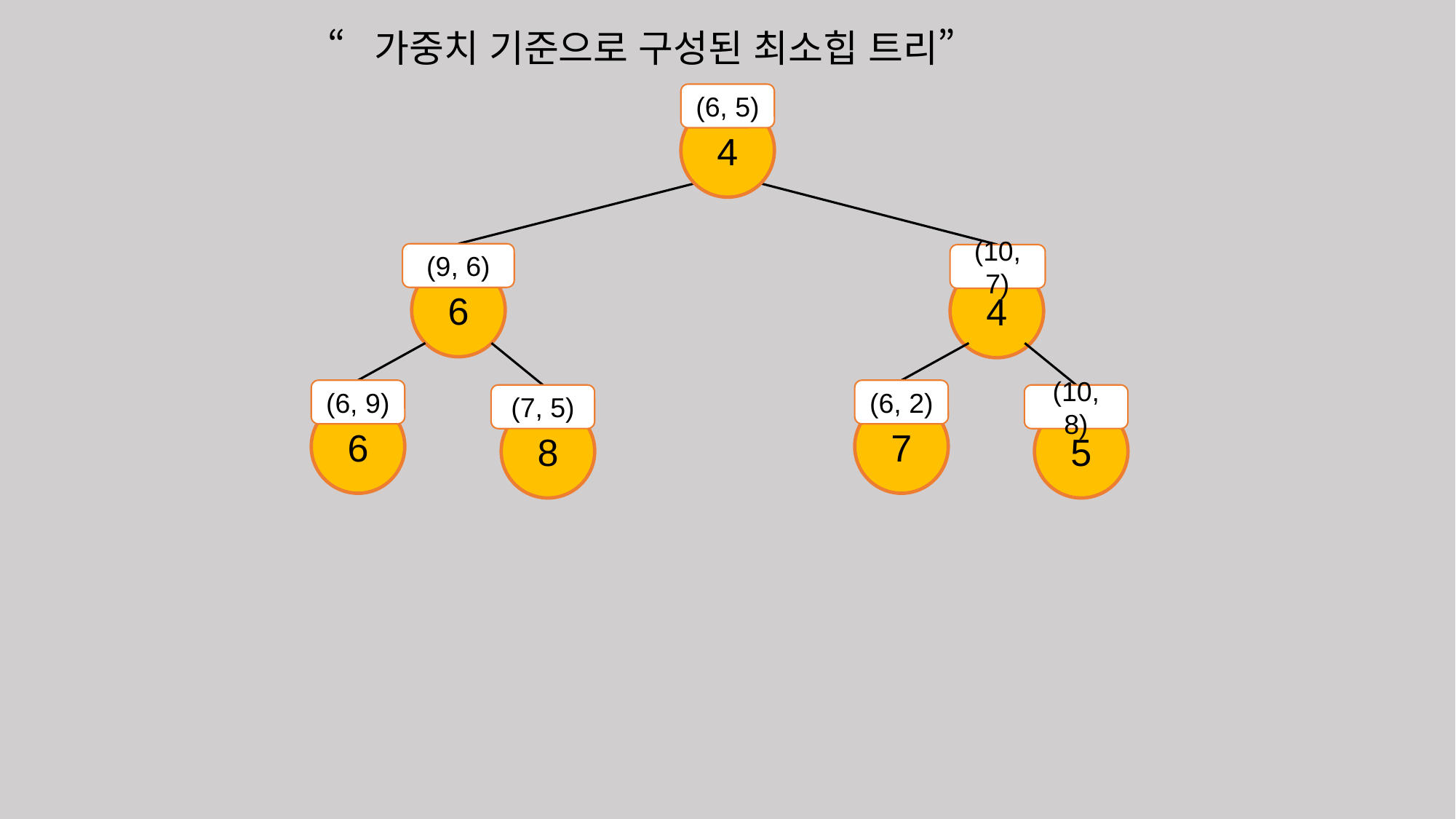

“가중치 기준으로 구성된 최소힙 트리”
(6, 5)
4
(9, 6)
6
(10, 7)
4
(6, 9)
6
(6, 2)
7
(7, 5)
8
(10, 8)
5